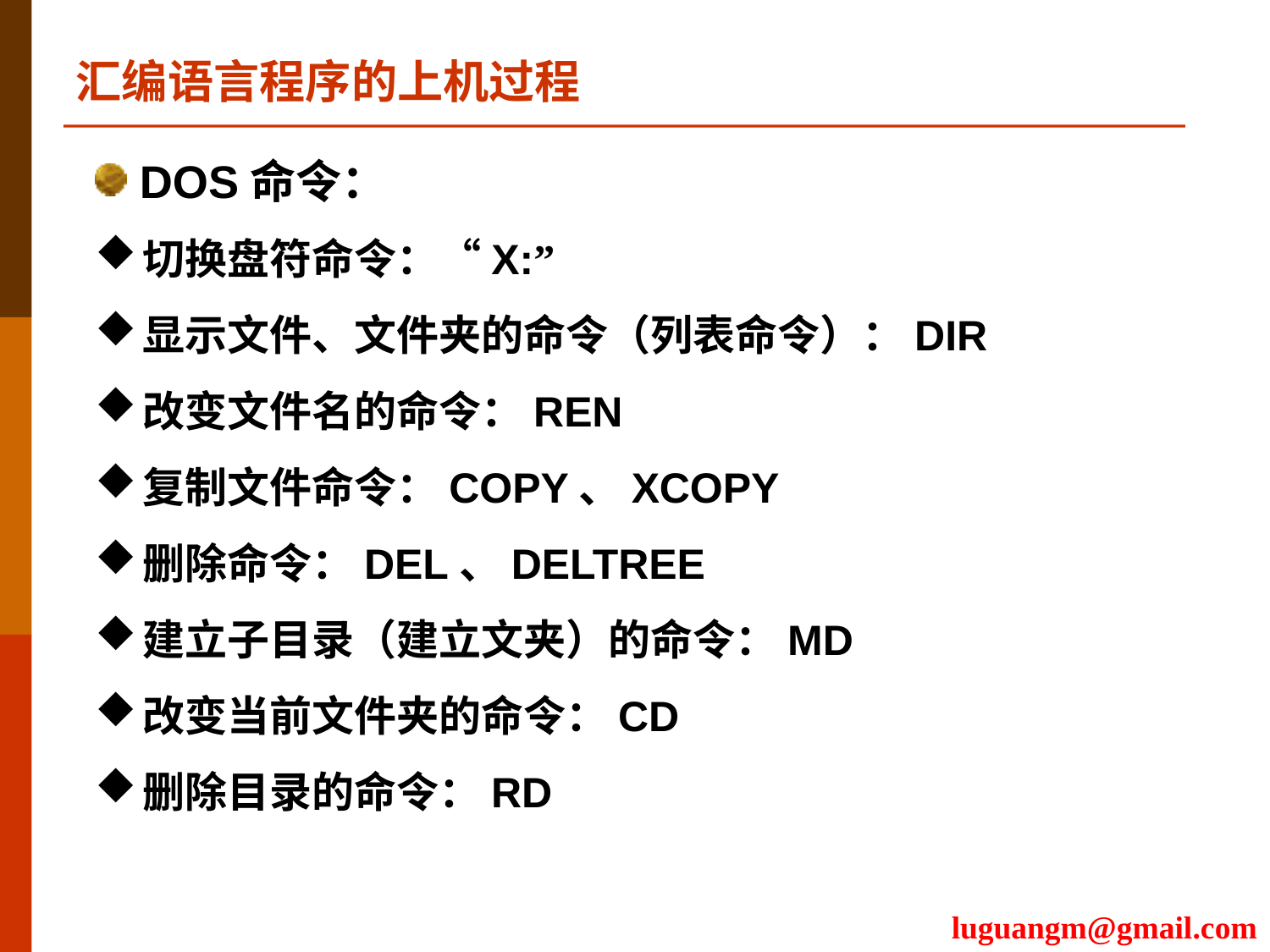

汇编语言程序的上机过程
 DOS命令：
切换盘符命令：“X:”
显示文件、文件夹的命令（列表命令）：DIR
改变文件名的命令：REN
复制文件命令：COPY、XCOPY
删除命令：DEL、DELTREE
建立子目录（建立文夹）的命令：MD
改变当前文件夹的命令：CD
删除目录的命令：RD